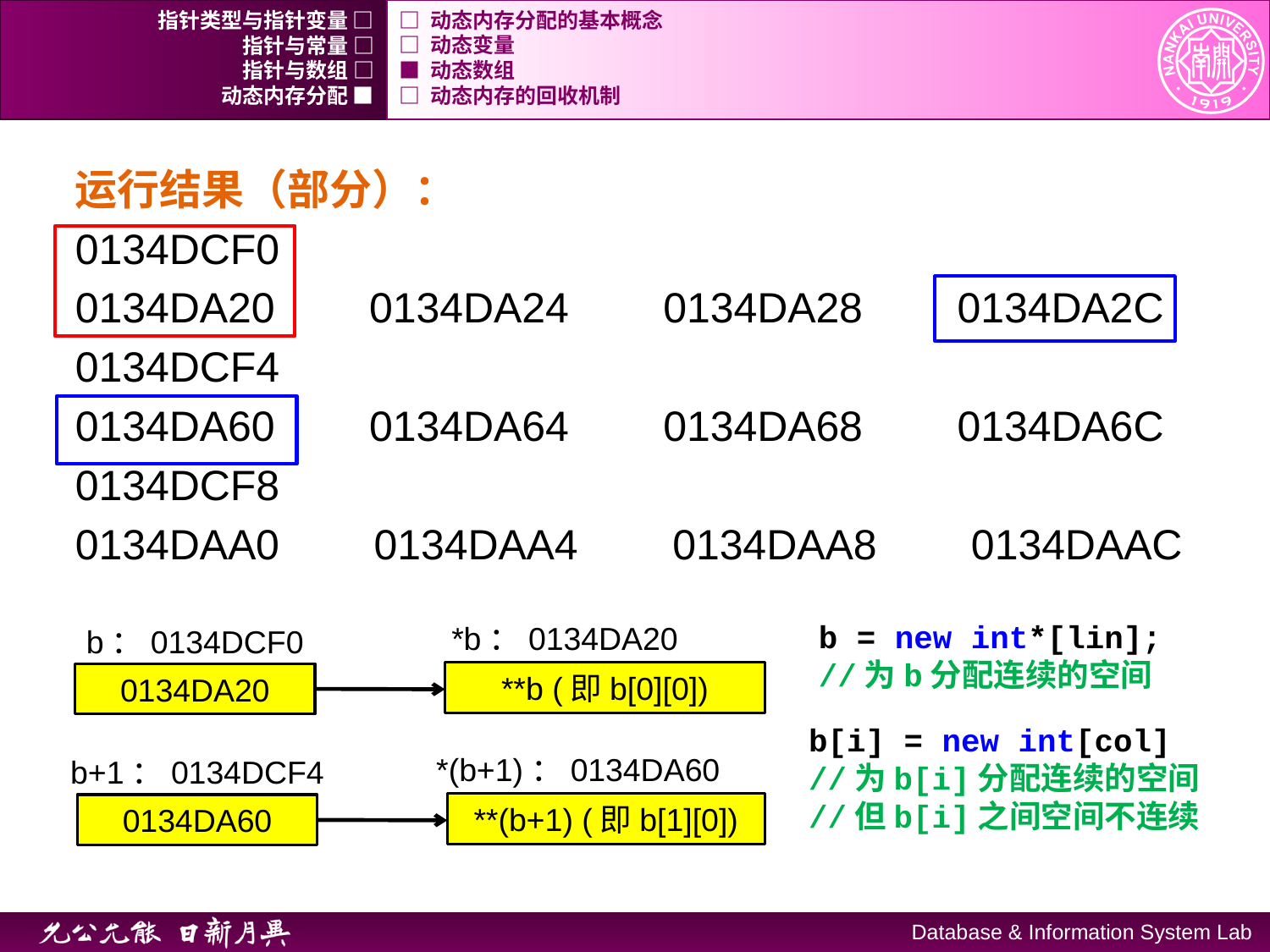

指针类型与指针变量 □
□ 动态内存分配的基本概念
指针与常量 □
□ 动态变量
指针与数组 □
■ 动态数组
动态内存分配 ■
□ 动态内存的回收机制
运行结果（部分）：
0134DCF0
0134DA20        0134DA24        0134DA28        0134DA2C
0134DCF4
0134DA60        0134DA64        0134DA68        0134DA6C
0134DCF8
0134DAA0        0134DAA4        0134DAA8        0134DAAC

b = new int*[lin];
//为b分配连续的空间
*b：0134DA20
b：0134DCF0
**b (即b[0][0])
0134DA20
b[i] = new int[col]
//为b[i]分配连续的空间
//但b[i]之间空间不连续
*(b+1)：0134DA60
b+1：0134DCF4
**(b+1) (即b[1][0])
0134DA60